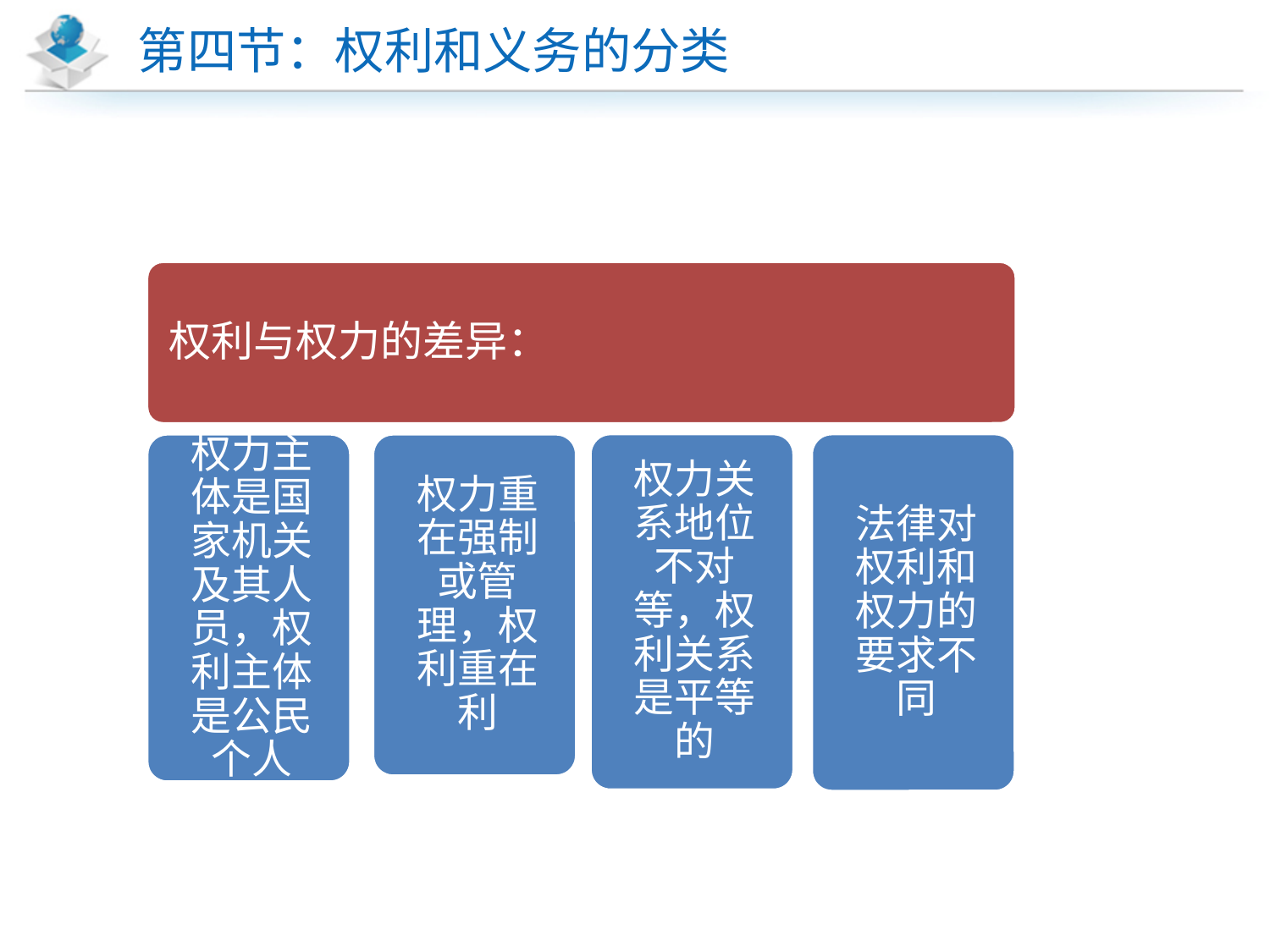

# 第四节：权利和义务的分类
权利与权力的差异：
权力主体是国家机关及其人员，权利主体是公民个人
权力重在强制或管理，权利重在利
权力关系地位不对等，权利关系是平等的
法律对权利和权力的要求不同